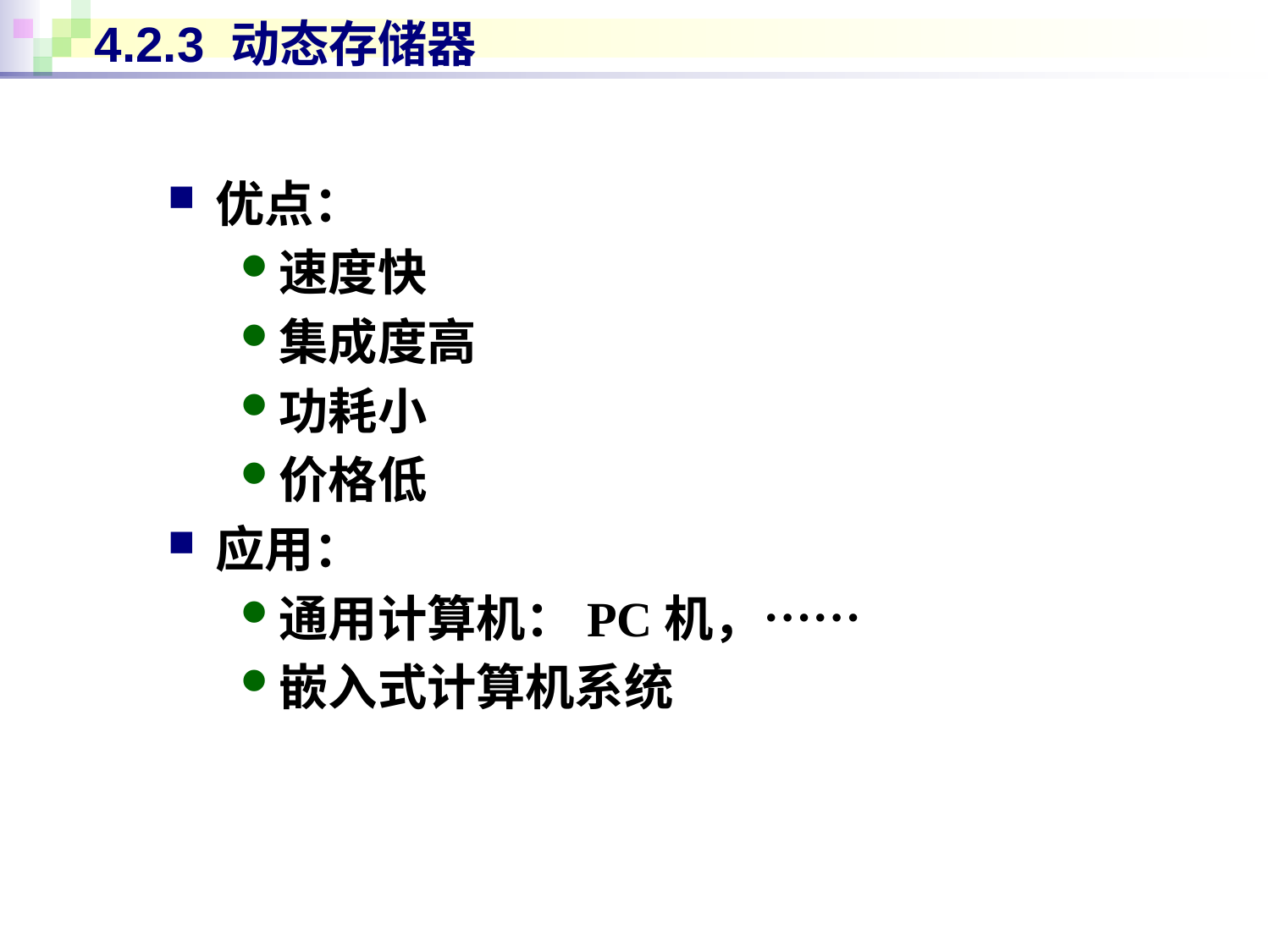

# 4.2.3 动态存储器
优点：
速度快
集成度高
功耗小
价格低
应用：
通用计算机：PC机，……
嵌入式计算机系统
49